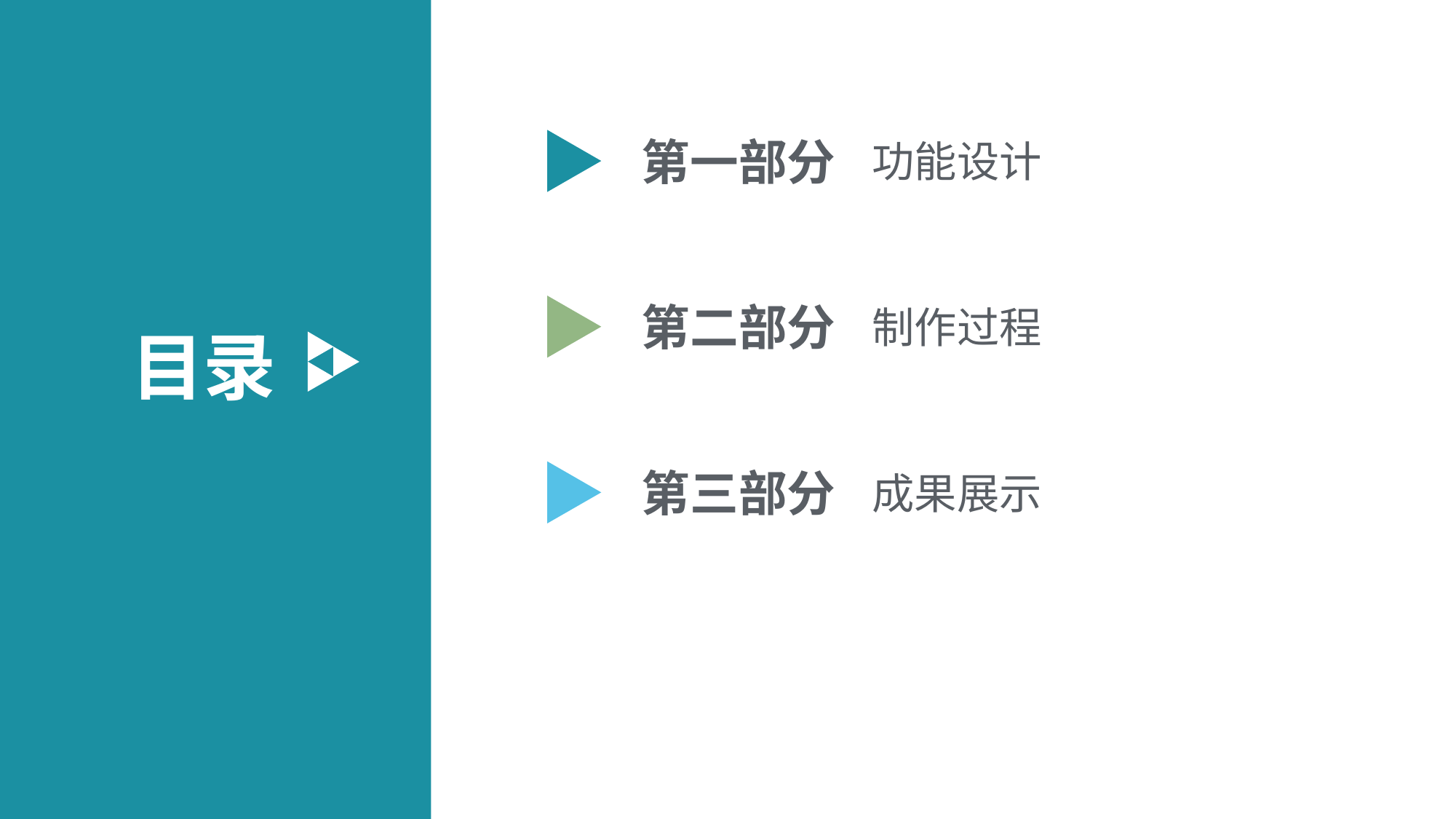

第一部分
功能设计

第二部分
制作过程

目录

第三部分
成果展示